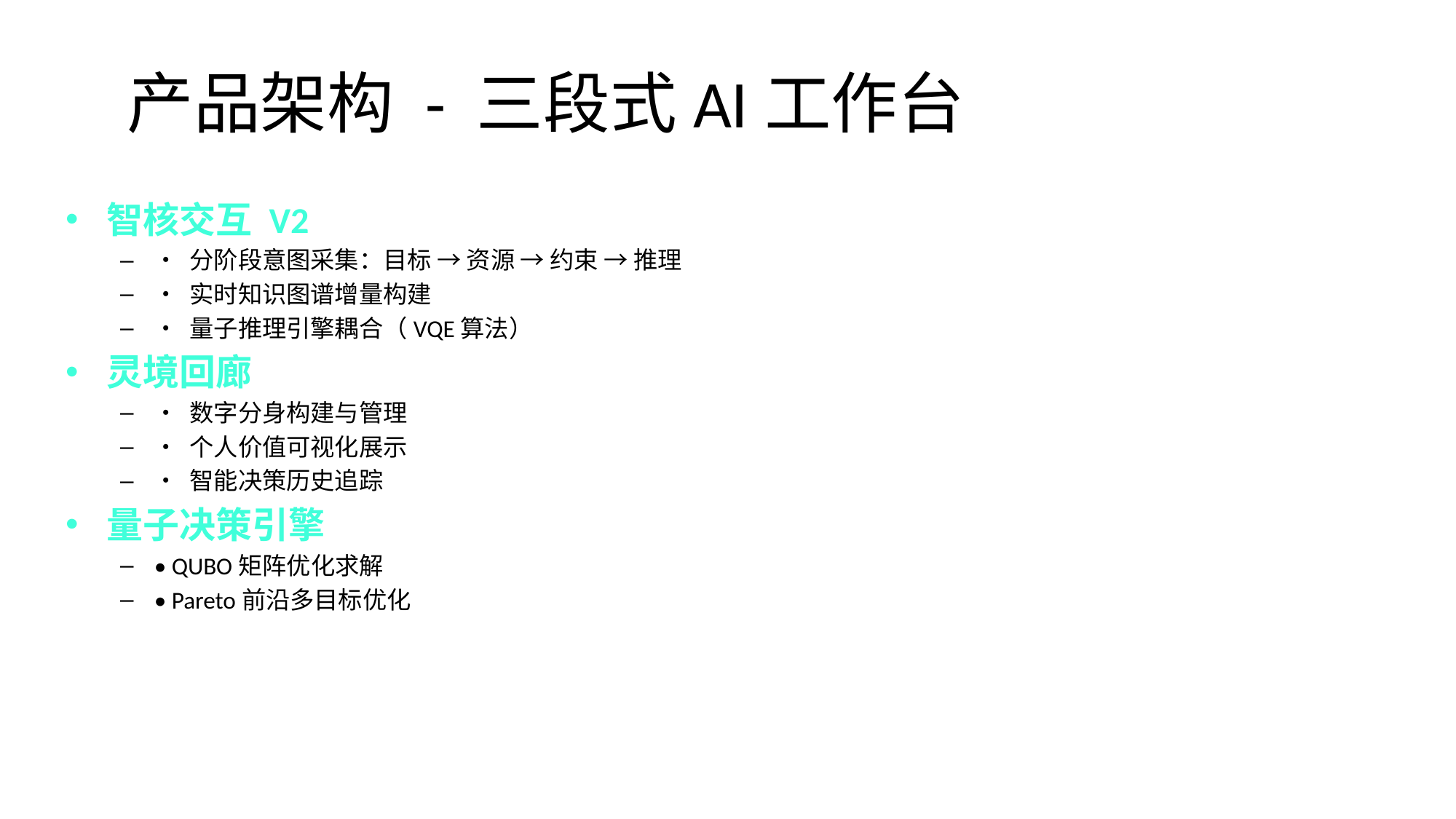

# 产品架构 - 三段式AI工作台
智核交互 V2
• 分阶段意图采集：目标 → 资源 → 约束 → 推理
• 实时知识图谱增量构建
• 量子推理引擎耦合（VQE算法）
灵境回廊
• 数字分身构建与管理
• 个人价值可视化展示
• 智能决策历史追踪
量子决策引擎
• QUBO矩阵优化求解
• Pareto前沿多目标优化